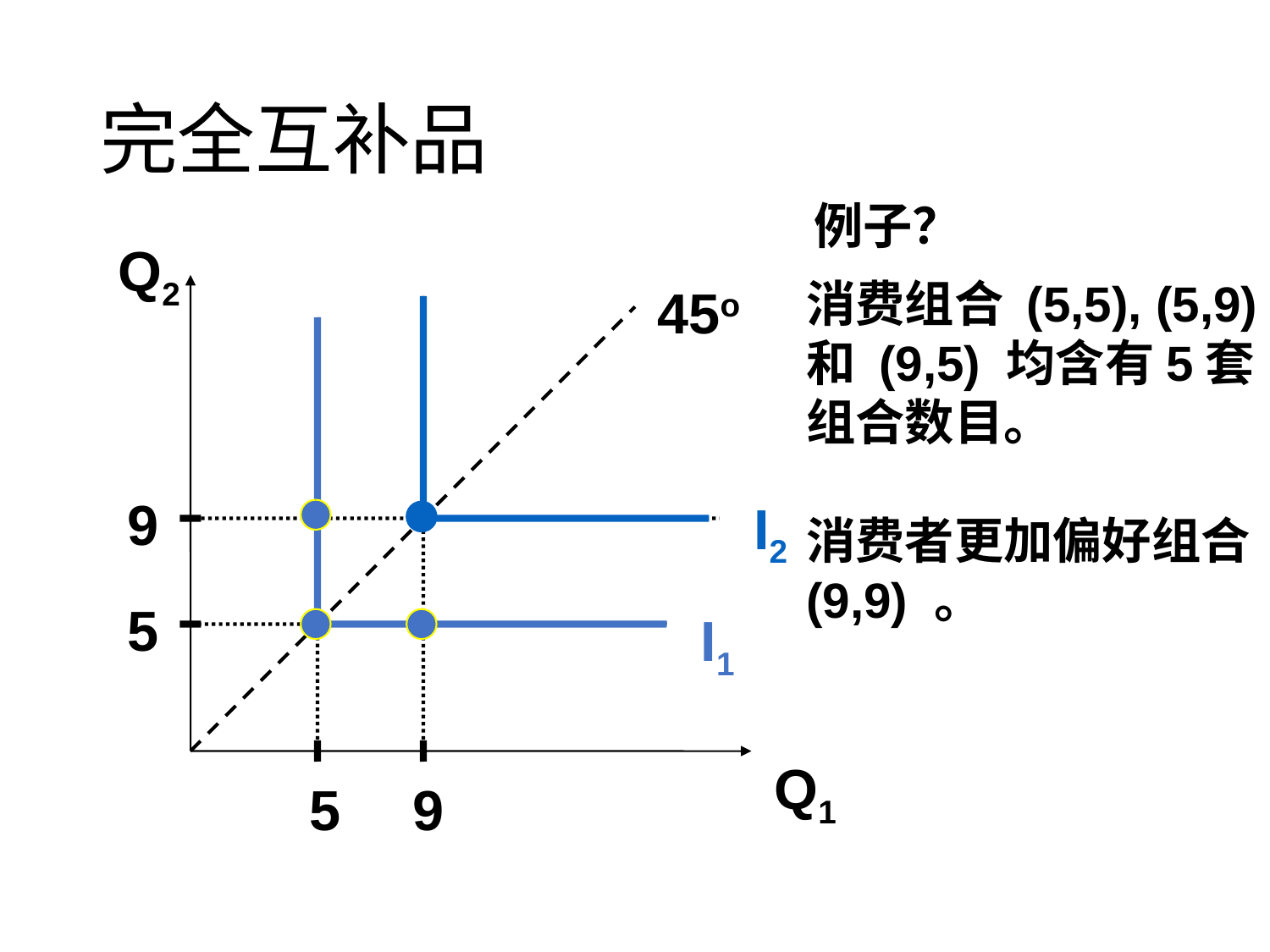

# 完全互补品
例子？
Q2

消费组合 (5,5), (5,9) 和 (9,5) 均含有5套组合数目。

消费者更加偏好组合(9,9) 。
45o

9
I2

5
I1

Q1

5
9